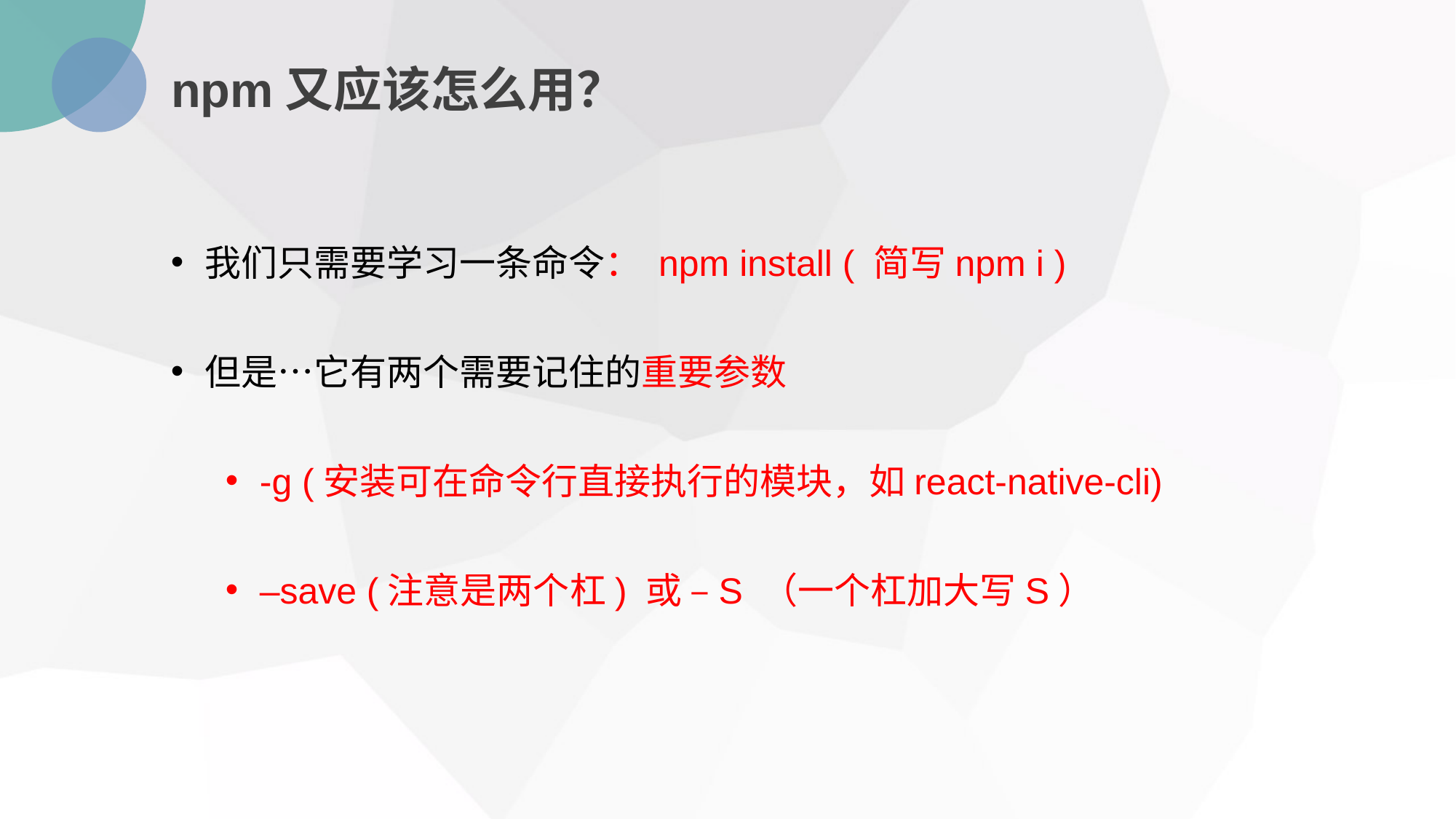

npm又应该怎么用？
我们只需要学习一条命令： npm install ( 简写npm i )
但是…它有两个需要记住的重要参数
-g (安装可在命令行直接执行的模块，如react-native-cli)
–save (注意是两个杠) 或 –S （一个杠加大写S）